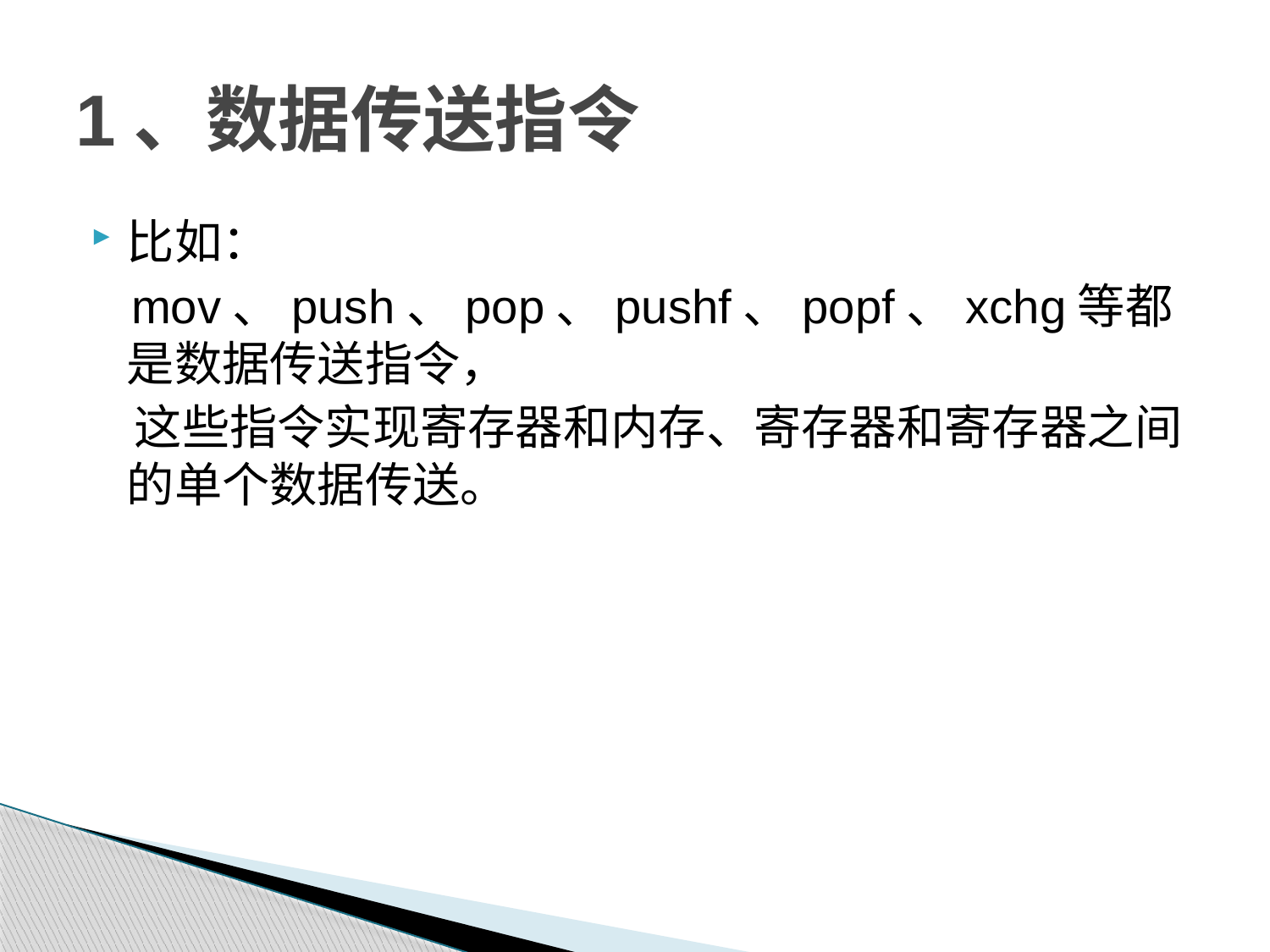

# 1、数据传送指令
比如：
   mov、push、pop、pushf、popf、xchg等都是数据传送指令，
   这些指令实现寄存器和内存、寄存器和寄存器之间的单个数据传送。